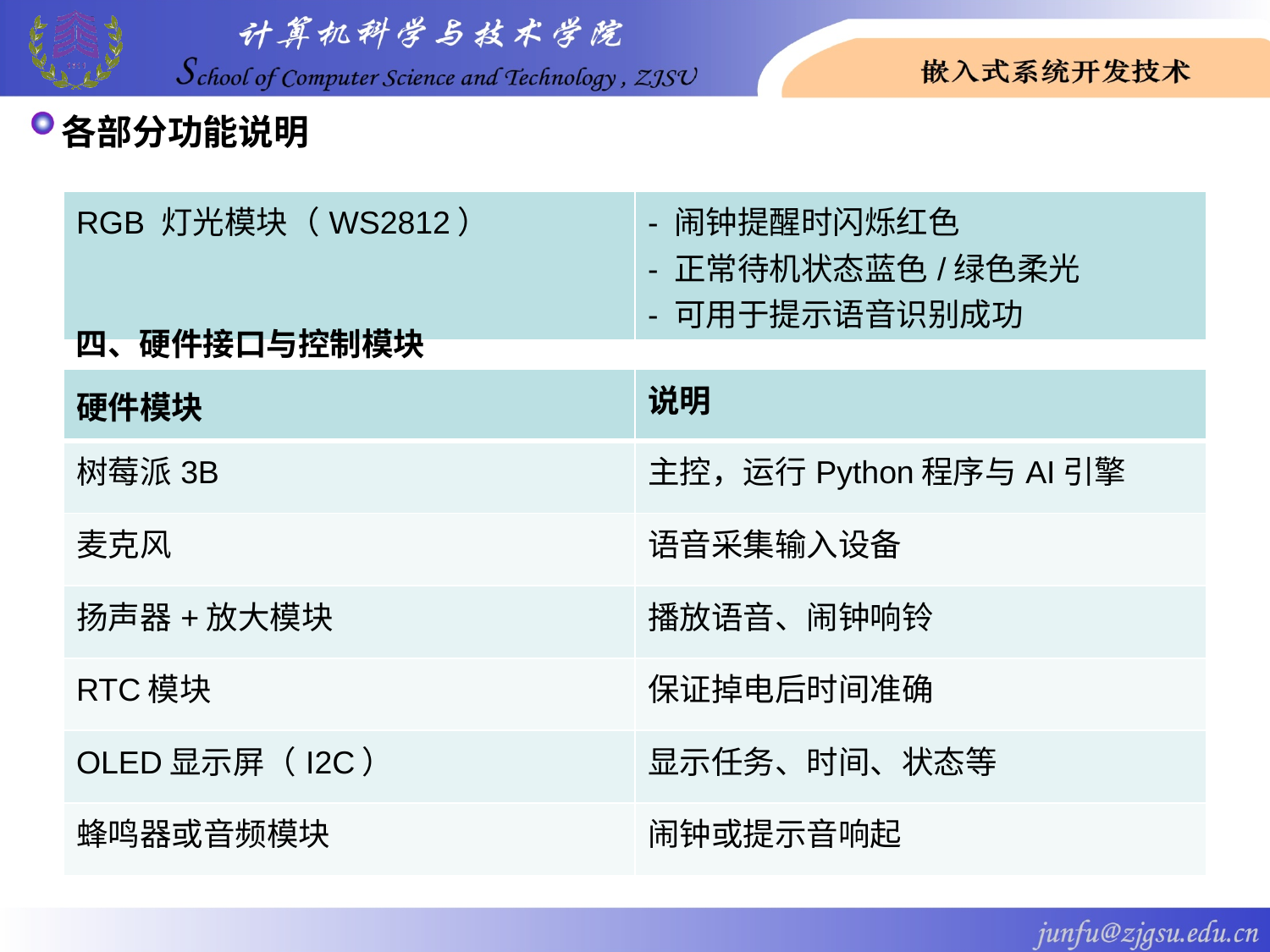

# 各部分功能说明
| RGB 灯光模块（WS2812） | - 闹钟提醒时闪烁红色 - 正常待机状态蓝色/绿色柔光 - 可用于提示语音识别成功 |
| --- | --- |
四、硬件接口与控制模块
| 硬件模块 | 说明 |
| --- | --- |
| 树莓派3B | 主控，运行Python程序与AI引擎 |
| 麦克风 | 语音采集输入设备 |
| 扬声器+放大模块 | 播放语音、闹钟响铃 |
| RTC模块 | 保证掉电后时间准确 |
| OLED显示屏（I2C） | 显示任务、时间、状态等 |
| 蜂鸣器或音频模块 | 闹钟或提示音响起 |